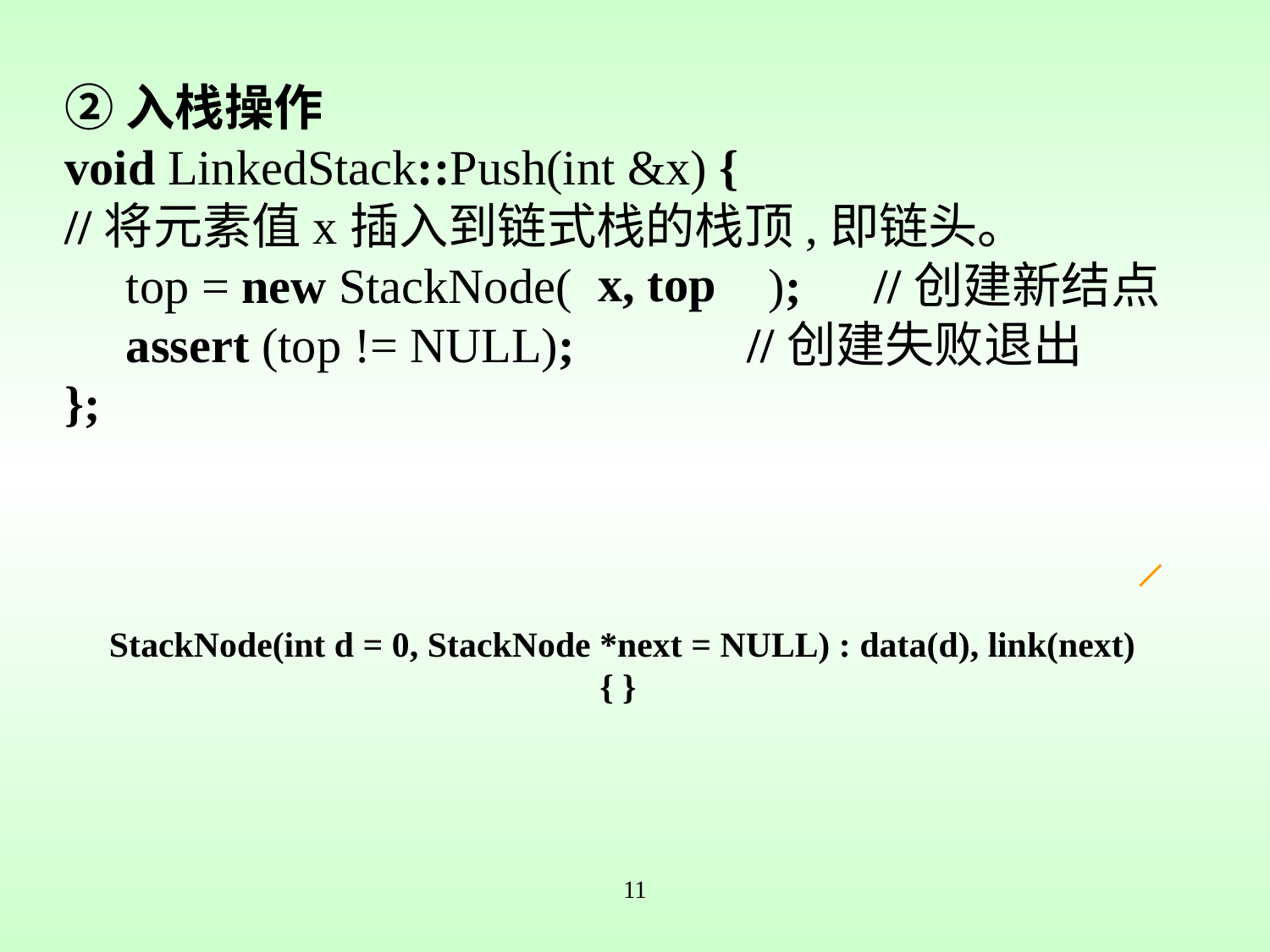

②入栈操作
void LinkedStack::Push(int &x) {
//将元素值x插入到链式栈的栈顶,即链头。
     top = new StackNode(                );	//创建新结点
     assert (top != NULL);		//创建失败退出
};
x, top

 StackNode(int d = 0, StackNode *next = NULL) : data(d), link(next) { }
11